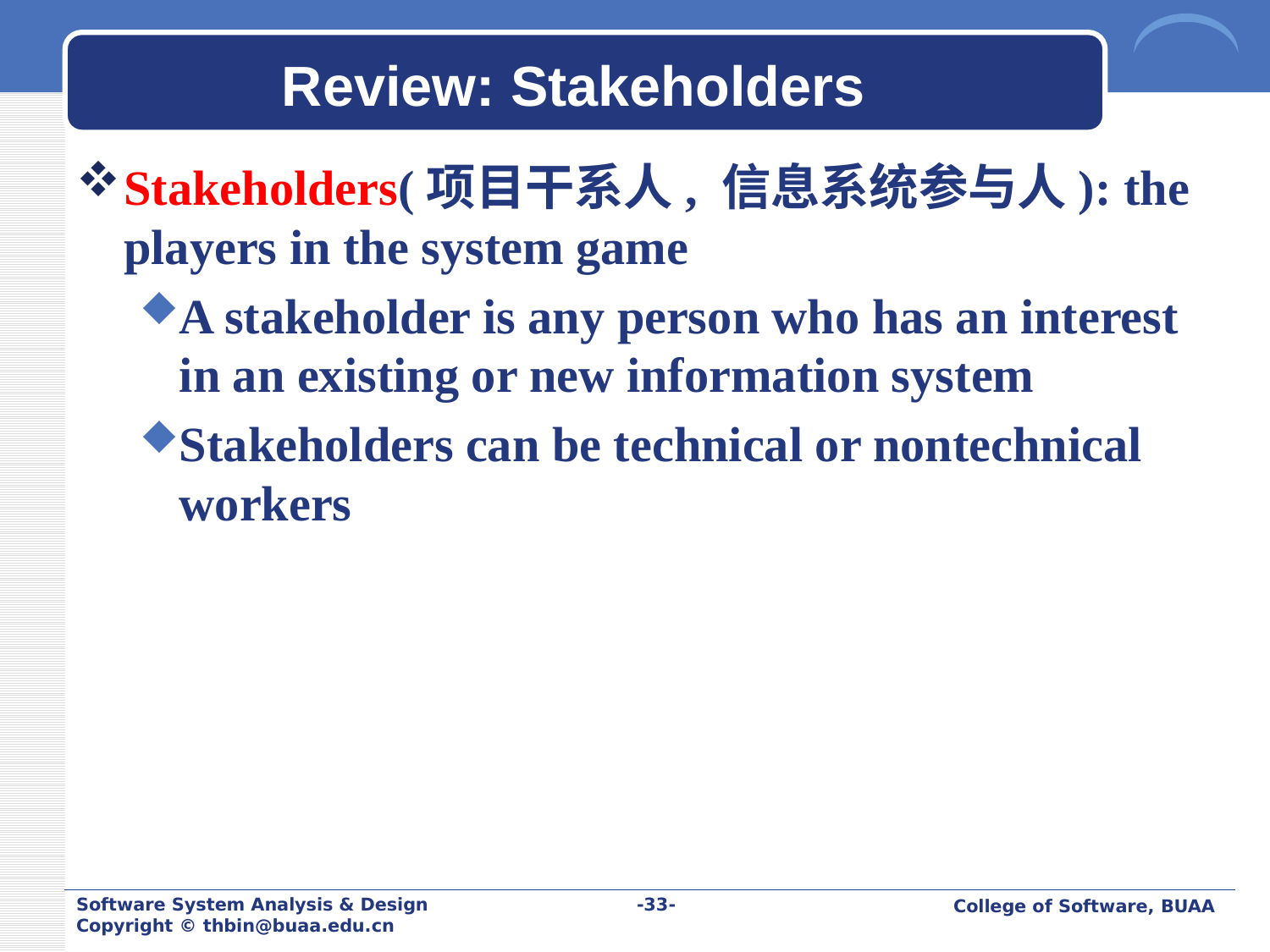

# Review: Stakeholders
Stakeholders(项目干系人, 信息系统参与人): the players in the system game
A stakeholder is any person who has an interest in an existing or new information system
Stakeholders can be technical or nontechnical workers
Software System Analysis & Design
Copyright © thbin@buaa.edu.cn
-33-
College of Software, BUAA